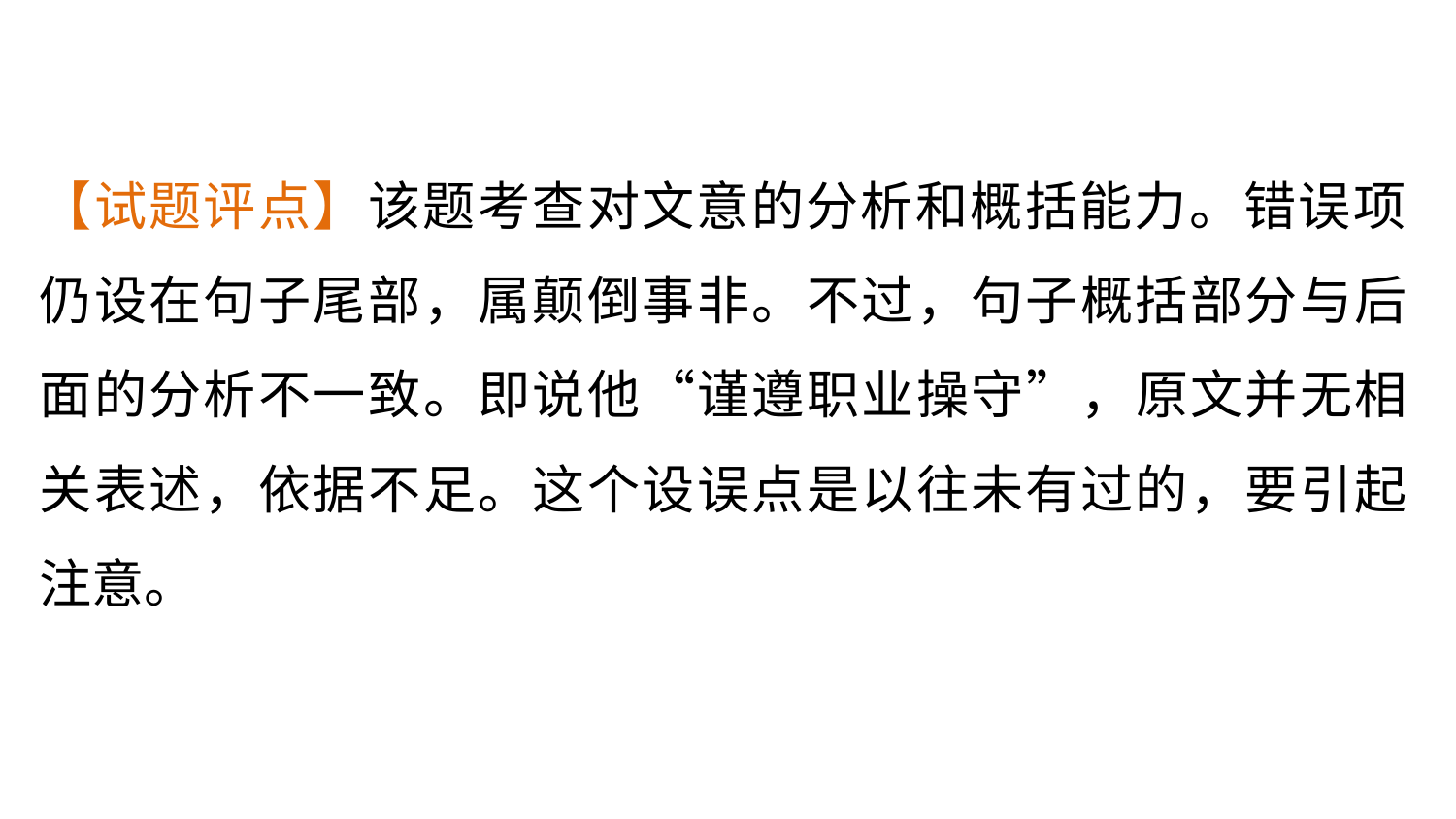

【试题评点】该题考查对文意的分析和概括能力。错误项仍设在句子尾部，属颠倒事非。不过，句子概括部分与后面的分析不一致。即说他“谨遵职业操守”，原文并无相关表述，依据不足。这个设误点是以往未有过的，要引起注意。